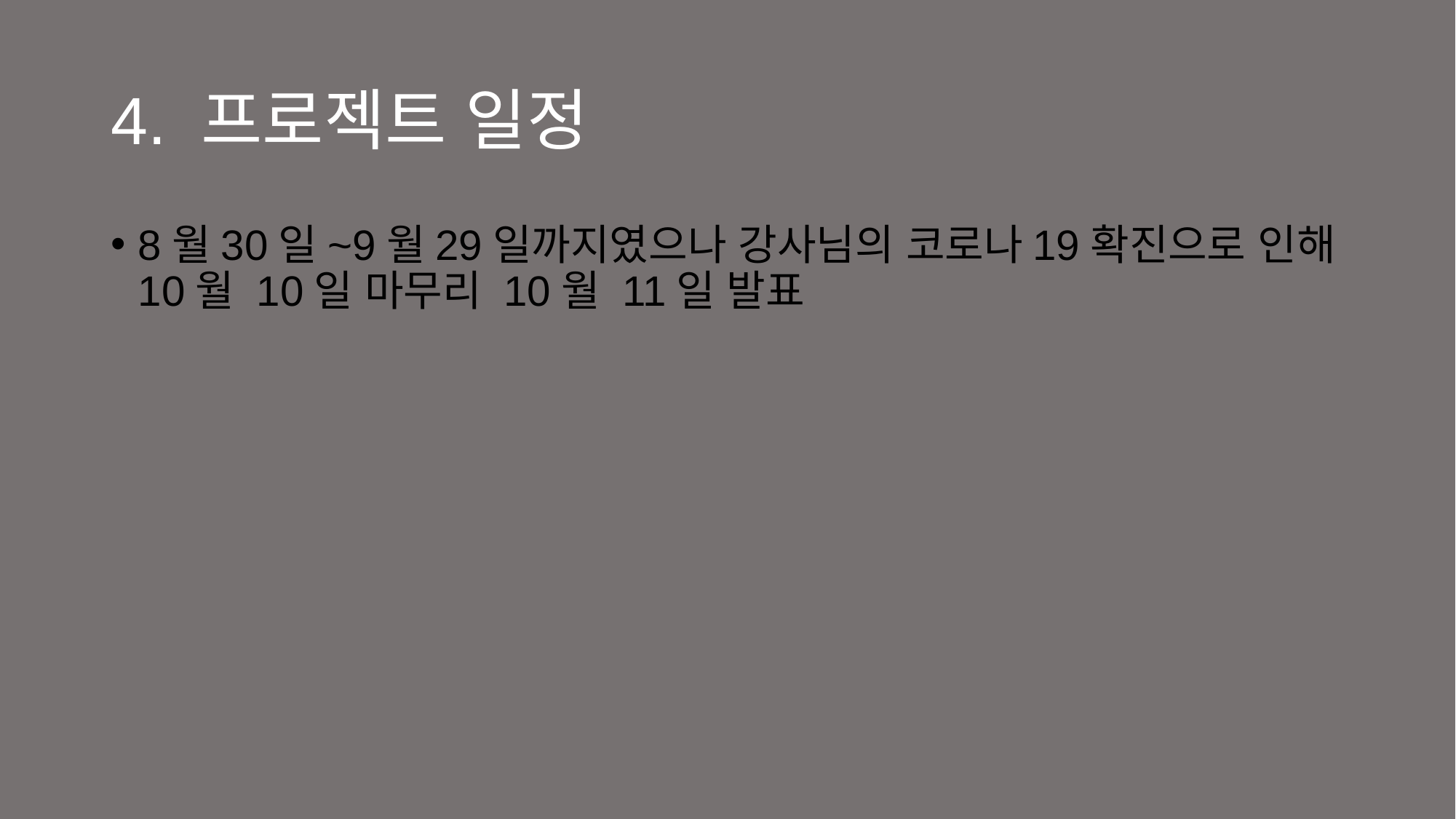

# 4. 프로젝트 일정
8월30일~9월29일까지였으나 강사님의 코로나19확진으로 인해 10월 10일 마무리 10월 11일 발표